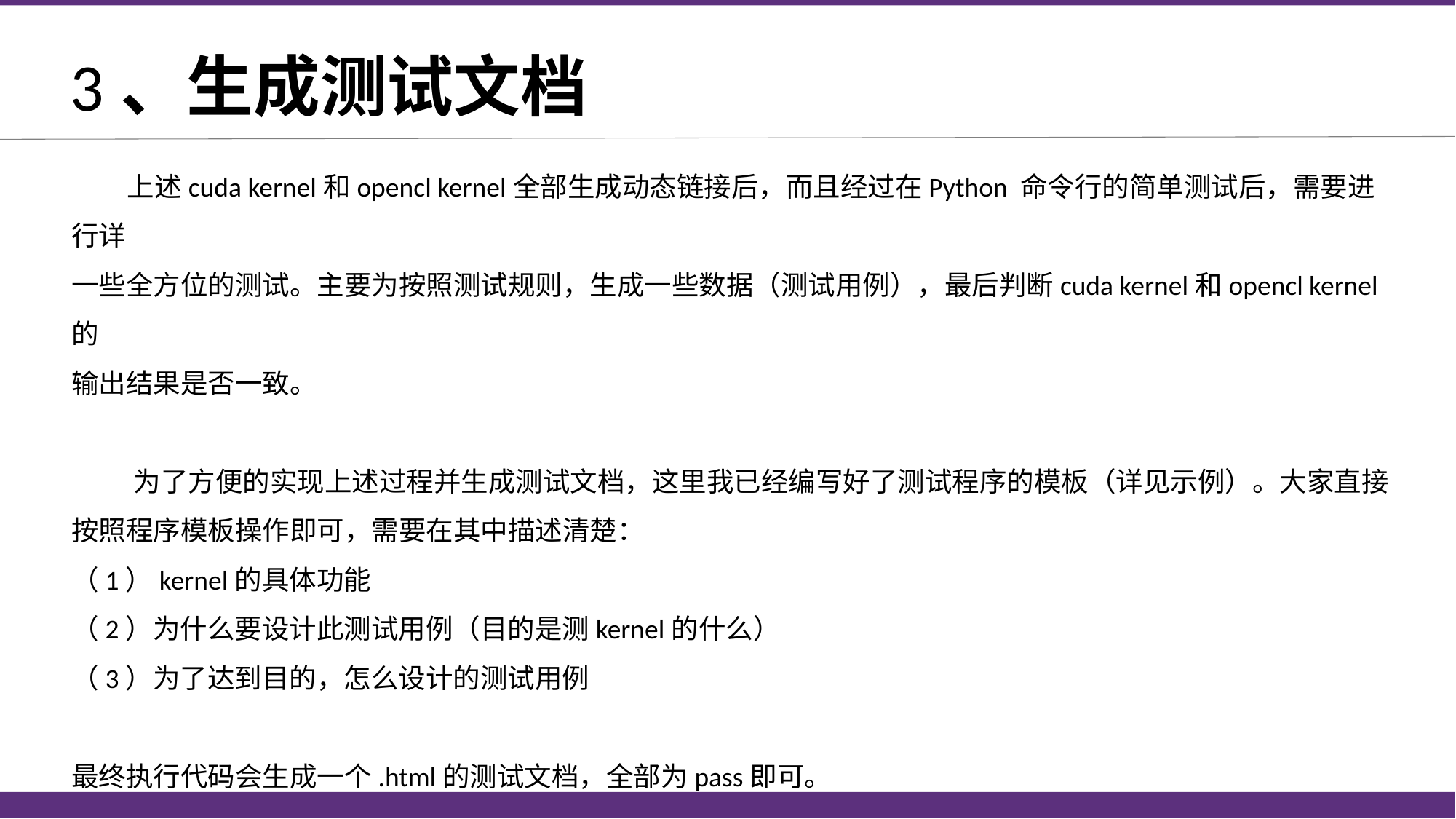

# 3、生成测试文档
        上述cuda kernel和opencl kernel全部生成动态链接后，而且经过在Python 命令行的简单测试后，需要进行详
一些全方位的测试。主要为按照测试规则，生成一些数据（测试用例），最后判断cuda kernel和opencl kernel的
输出结果是否一致。

         为了方便的实现上述过程并生成测试文档，这里我已经编写好了测试程序的模板（详见示例）。大家直接按照程序模板操作即可，需要在其中描述清楚：
（1）kernel的具体功能
（2）为什么要设计此测试用例（目的是测kernel的什么）
（3）为了达到目的，怎么设计的测试用例

最终执行代码会生成一个.html的测试文档，全部为pass即可。
6